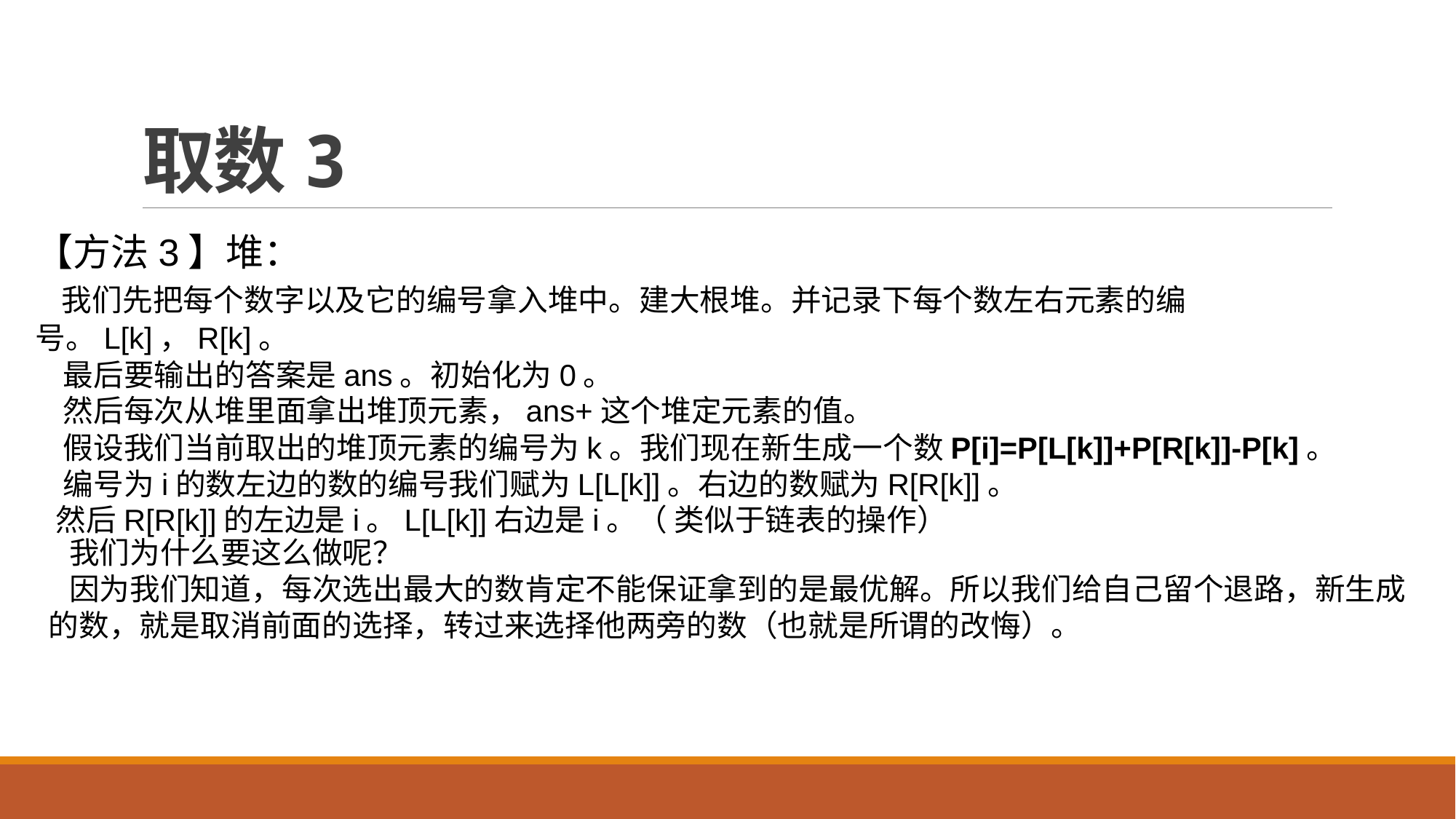

# 取数3
【方法3】堆：
  我们先把每个数字以及它的编号拿入堆中。建大根堆。并记录下每个数左右元素的编号。L[k]，R[k]。
   最后要输出的答案是ans。初始化为0。
   然后每次从堆里面拿出堆顶元素，ans+这个堆定元素的值。
   假设我们当前取出的堆顶元素的编号为k。我们现在新生成一个数P[i]=P[L[k]]+P[R[k]]-P[k]。
   编号为i的数左边的数的编号我们赋为L[L[k]]。右边的数赋为R[R[k]]。
   然后R[R[k]]的左边是i。L[L[k]]右边是i。（ 类似于链表的操作）

  我们为什么要这么做呢？
  因为我们知道，每次选出最大的数肯定不能保证拿到的是最优解。所以我们给自己留个退路，新生成的数，就是取消前面的选择，转过来选择他两旁的数（也就是所谓的改悔）。